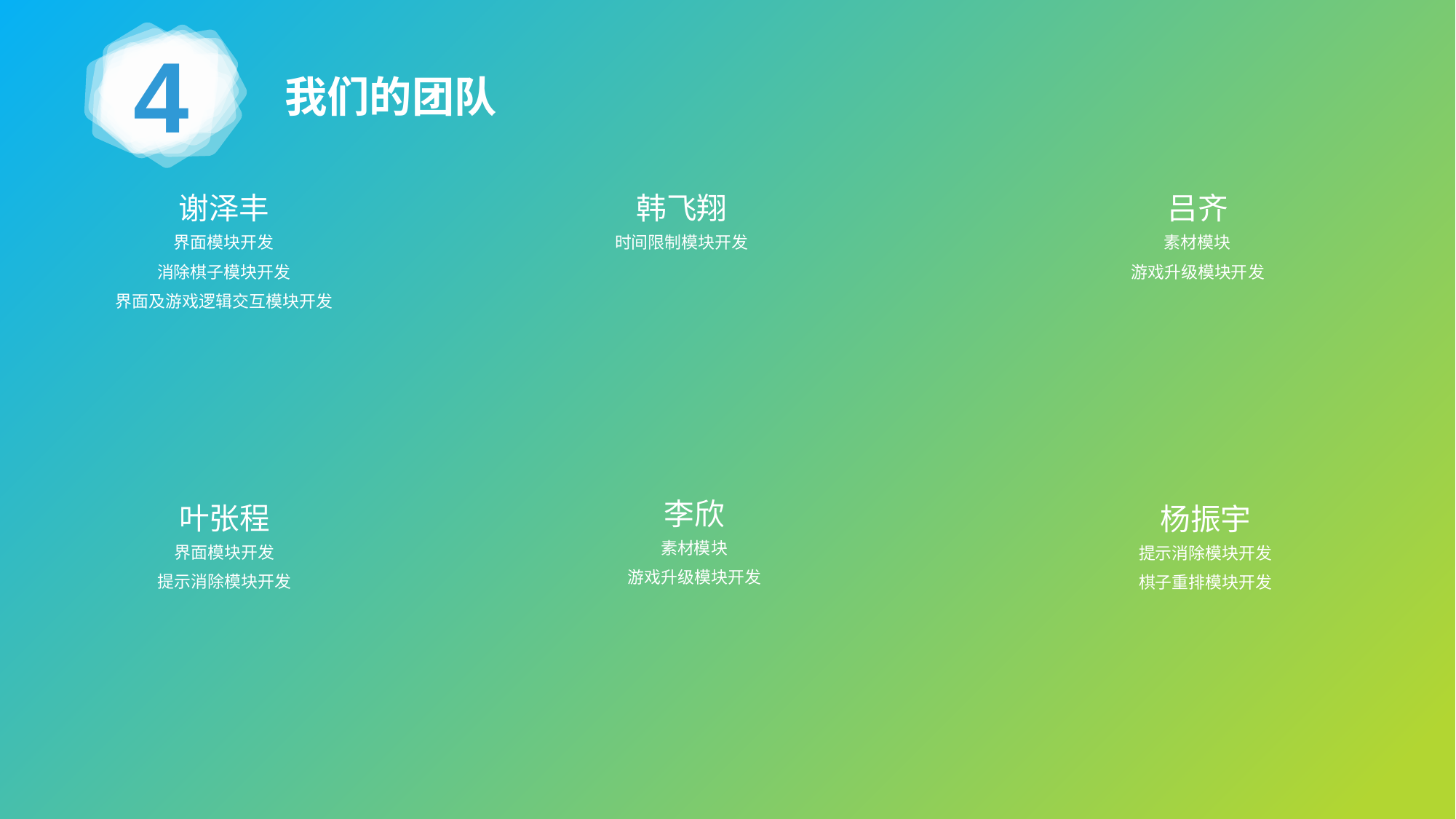

4

我们的团队
谢泽丰
界面模块开发
消除棋子模块开发
界面及游戏逻辑交互模块开发
韩飞翔
时间限制模块开发
吕齐
素材模块
游戏升级模块开发
李欣
素材模块
游戏升级模块开发
叶张程
界面模块开发
提示消除模块开发
杨振宇
提示消除模块开发
棋子重排模块开发